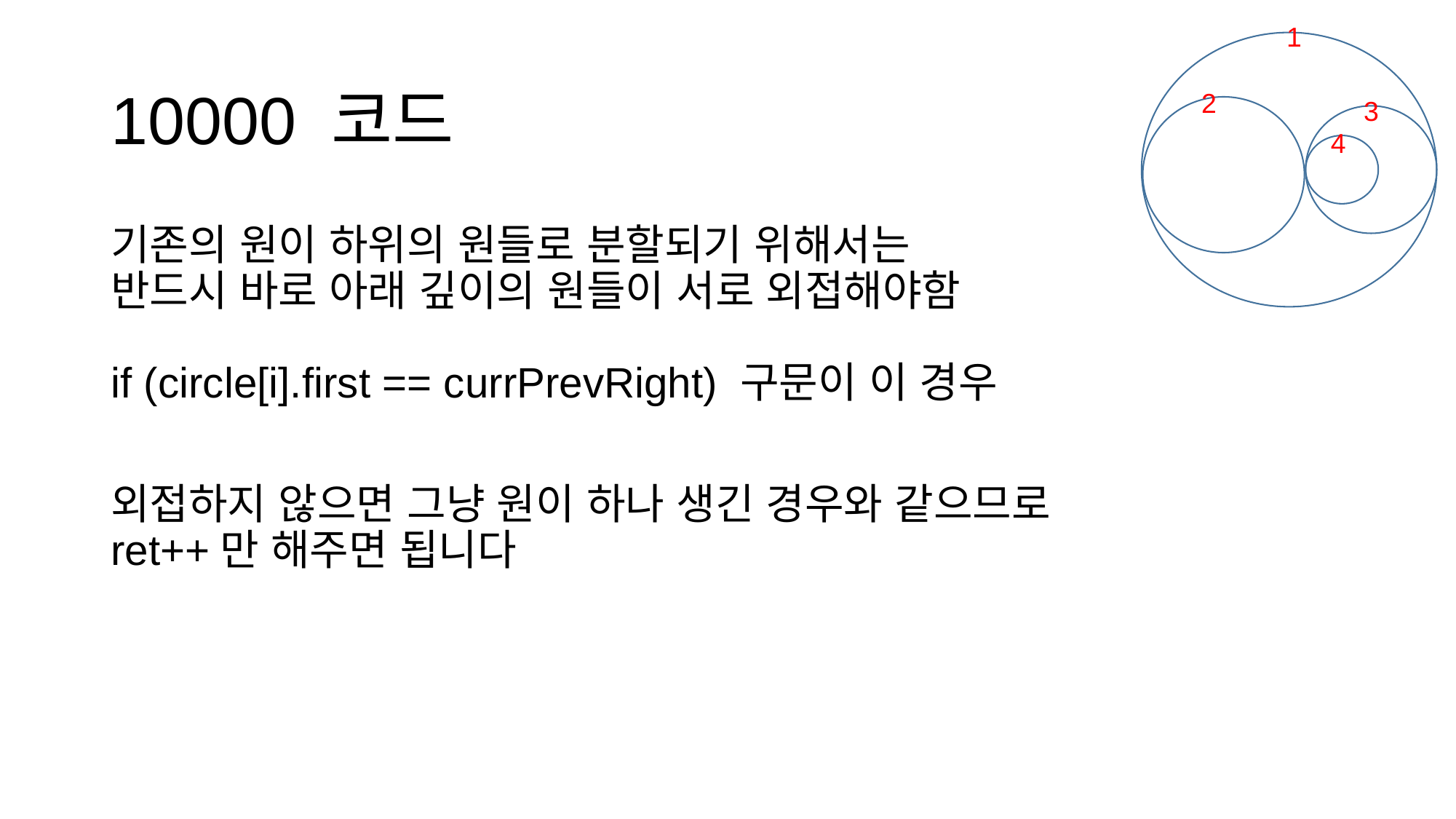

1

2
3
4
# 10000 코드
기존의 원이 하위의 원들로 분할되기 위해서는
반드시 바로 아래 깊이의 원들이 서로 외접해야함
if (circle[i].first == currPrevRight) 구문이 이 경우

외접하지 않으면 그냥 원이 하나 생긴 경우와 같으므로
ret++만 해주면 됩니다